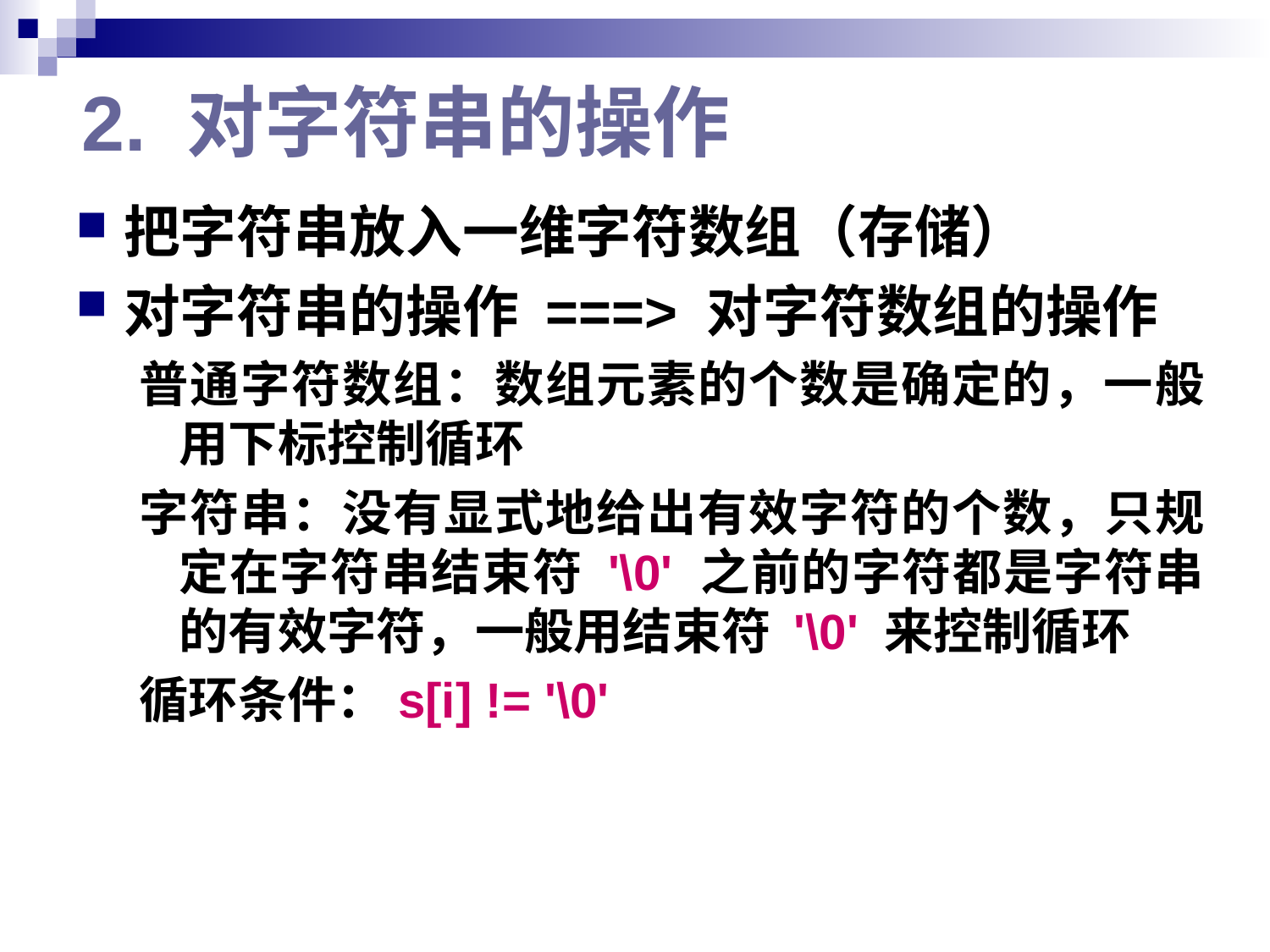

# 2. 对字符串的操作
把字符串放入一维字符数组（存储）
对字符串的操作 ===> 对字符数组的操作
普通字符数组：数组元素的个数是确定的，一般用下标控制循环
字符串：没有显式地给出有效字符的个数，只规定在字符串结束符 '\0' 之前的字符都是字符串的有效字符，一般用结束符 '\0' 来控制循环
循环条件：s[i] != '\0'